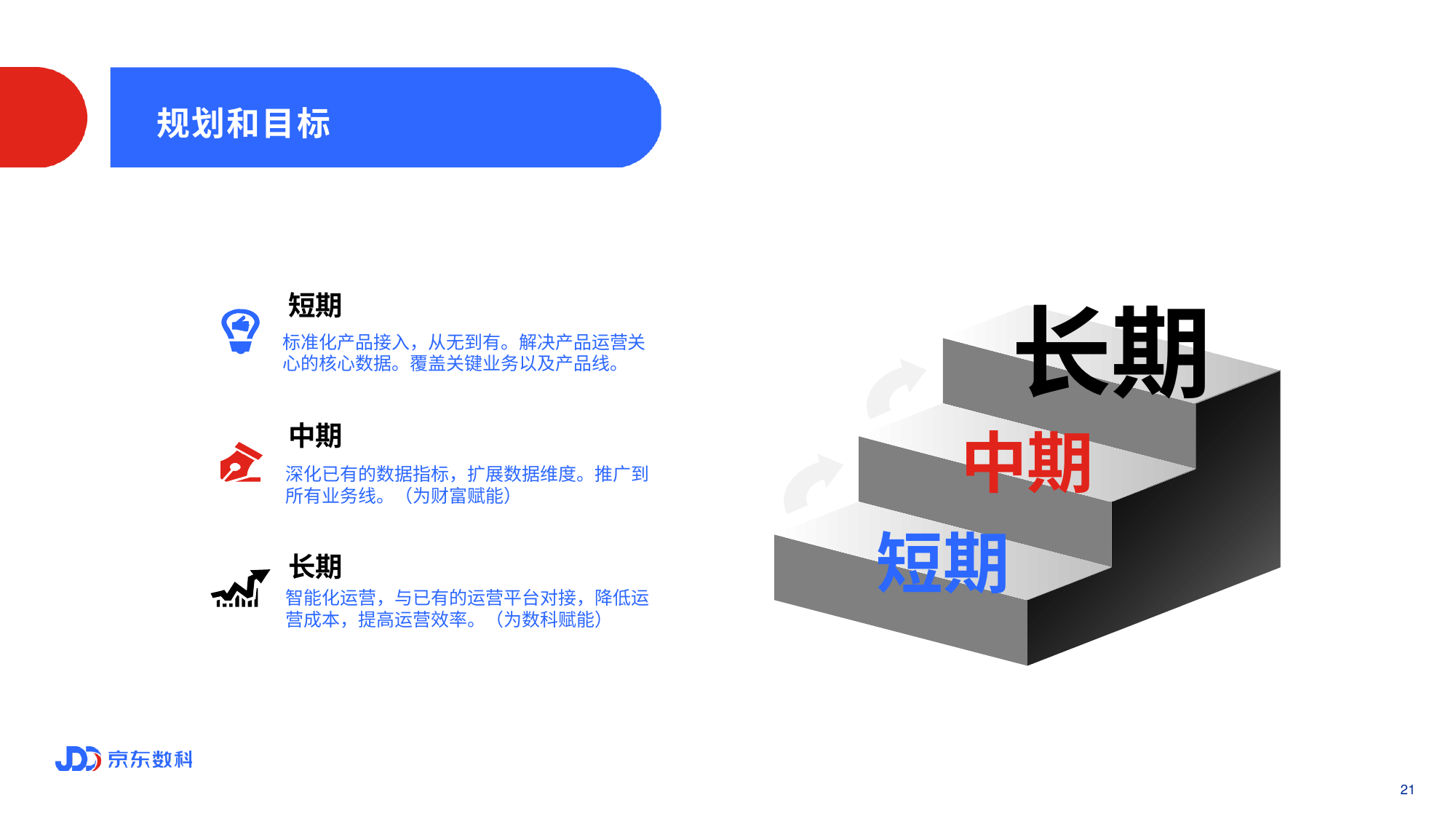

规划和目标
短期
标准化产品接入，从无到有。解决产品运营关心的核心数据。覆盖关键业务以及产品线。
长期

中期
深化已有的数据指标，扩展数据维度。推广到所有业务线。（为财富赋能）
中期

短期
长期
智能化运营，与已有的运营平台对接，降低运营成本，提高运营效率。（为数科赋能）

21